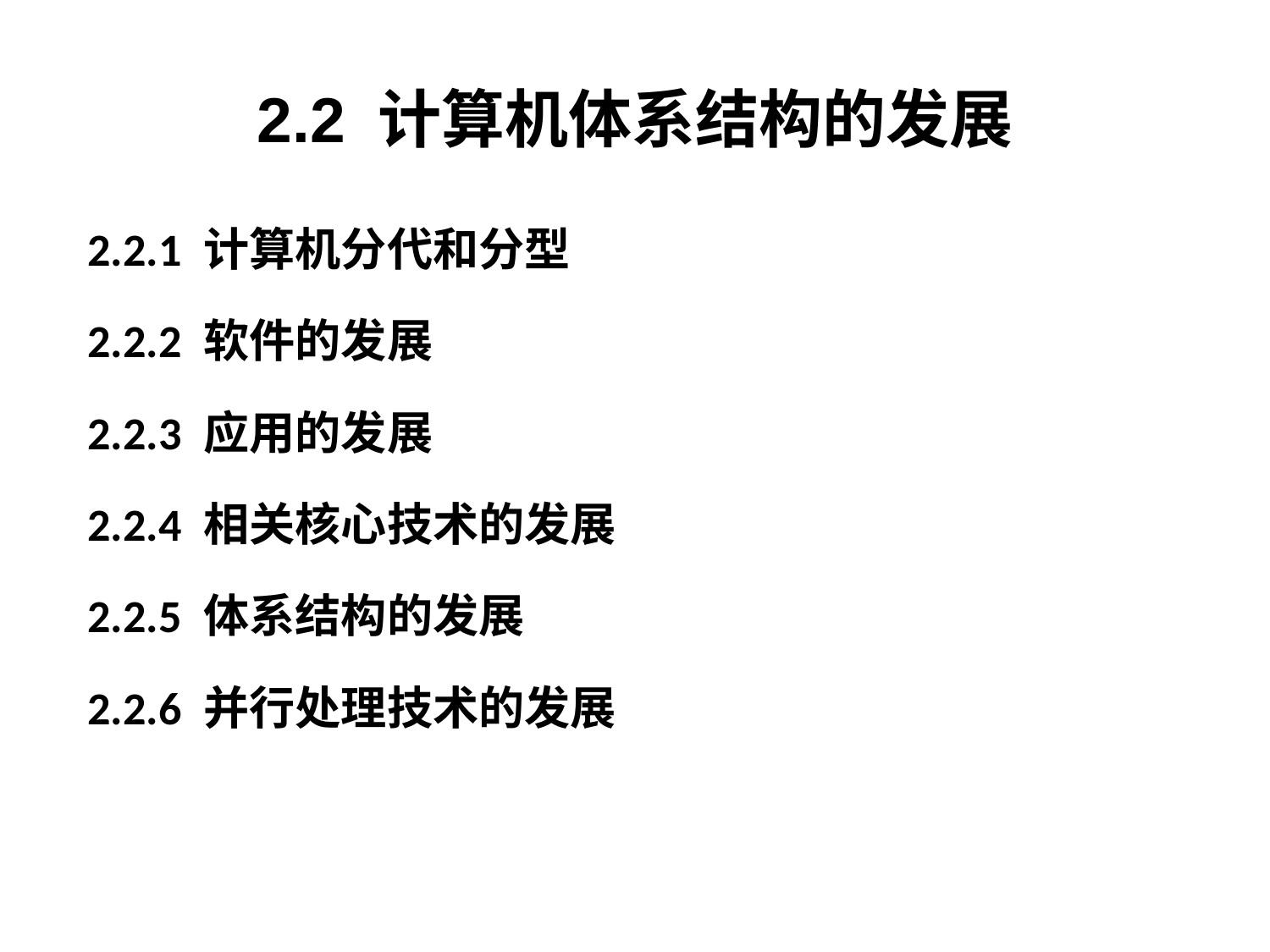

2.2 计算机体系结构的发展
2.2.1 计算机分代和分型
2.2.2 软件的发展
2.2.3 应用的发展
2.2.4 相关核心技术的发展
2.2.5 体系结构的发展
2.2.6 并行处理技术的发展